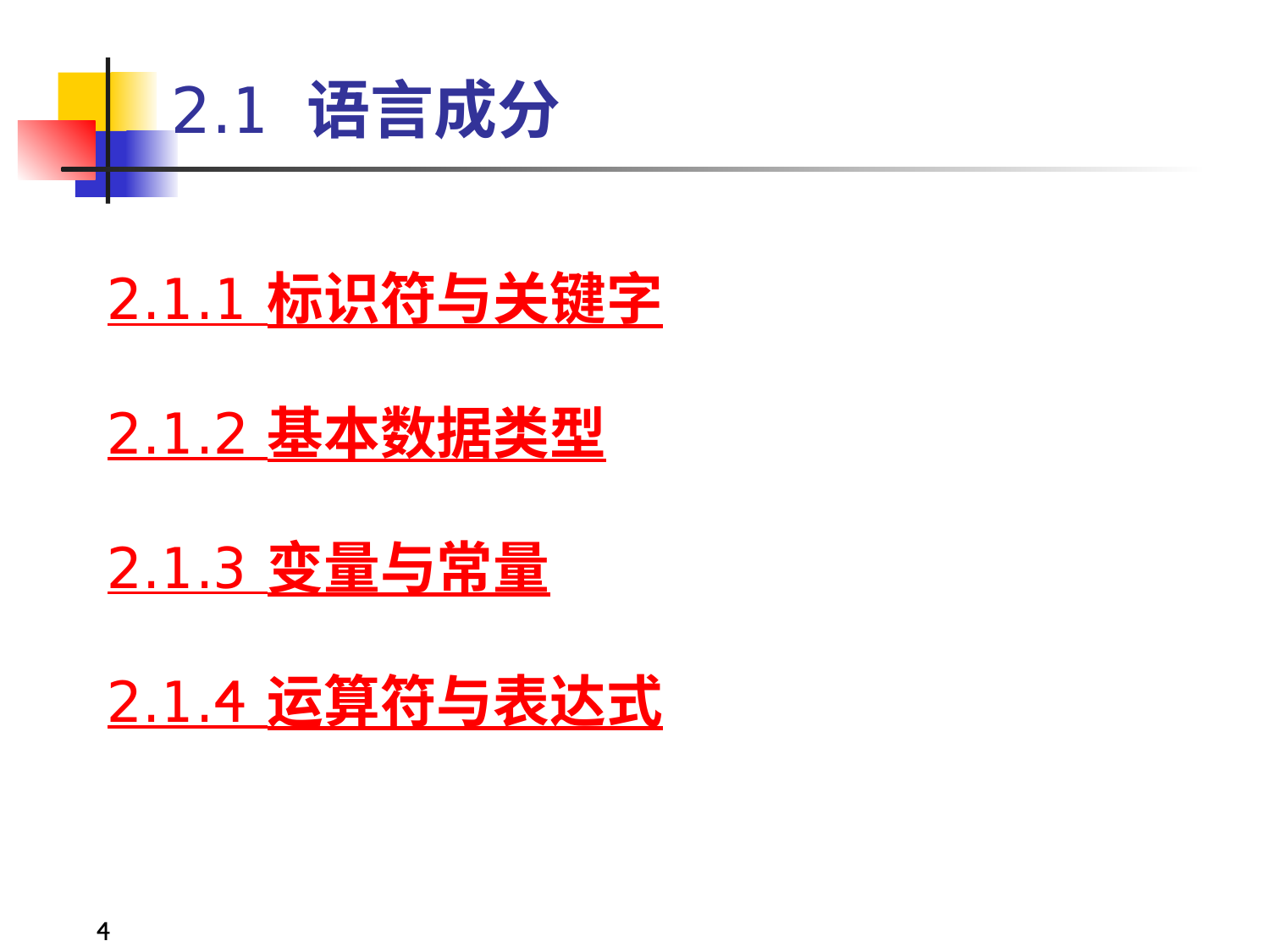

# 2.1 语言成分
2.1.1 标识符与关键字
2.1.2 基本数据类型
2.1.3 变量与常量
2.1.4 运算符与表达式
4